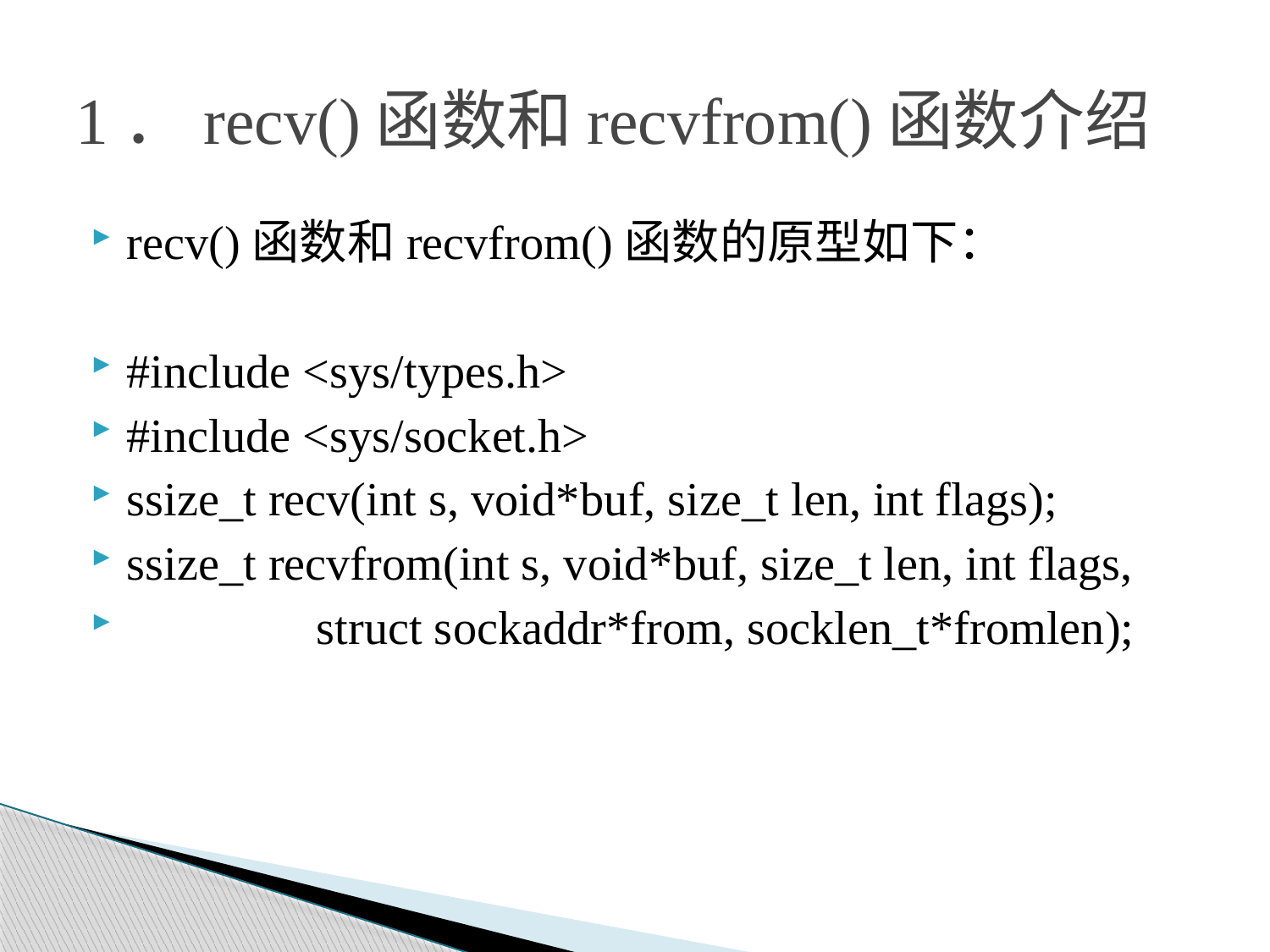

# 1．recv()函数和recvfrom()函数介绍
recv()函数和recvfrom()函数的原型如下：

#include <sys/types.h>
#include <sys/socket.h>
ssize_t recv(int s, void*buf, size_t len, int flags);
ssize_t recvfrom(int s, void*buf, size_t len, int flags,
                struct sockaddr*from, socklen_t*fromlen);